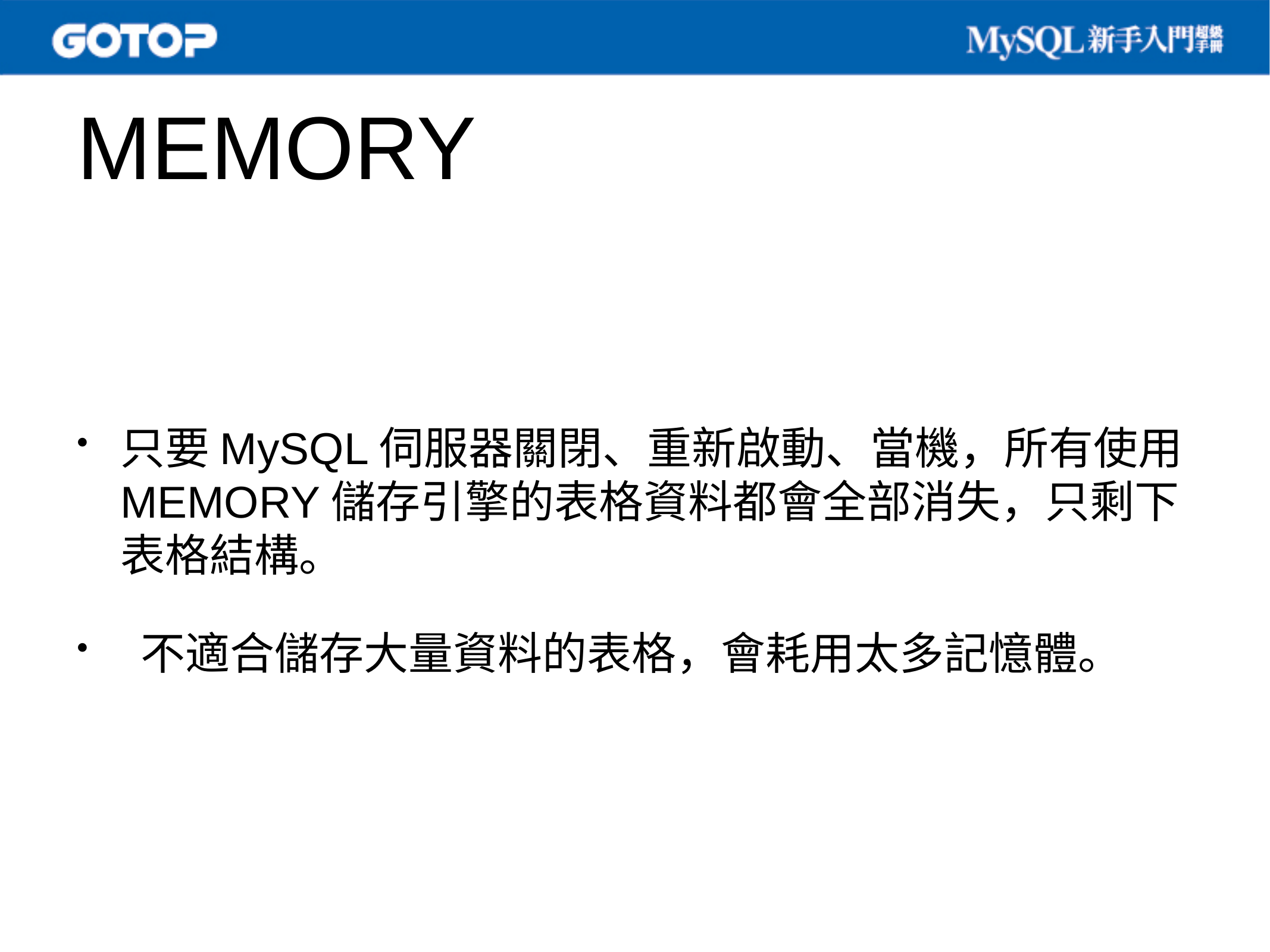

# MEMORY
只要MySQL伺服器關閉、重新啟動、當機，所有使用MEMORY儲存引擎的表格資料都會全部消失，只剩下表格結構。
 不適合儲存大量資料的表格，會耗用太多記憶體。